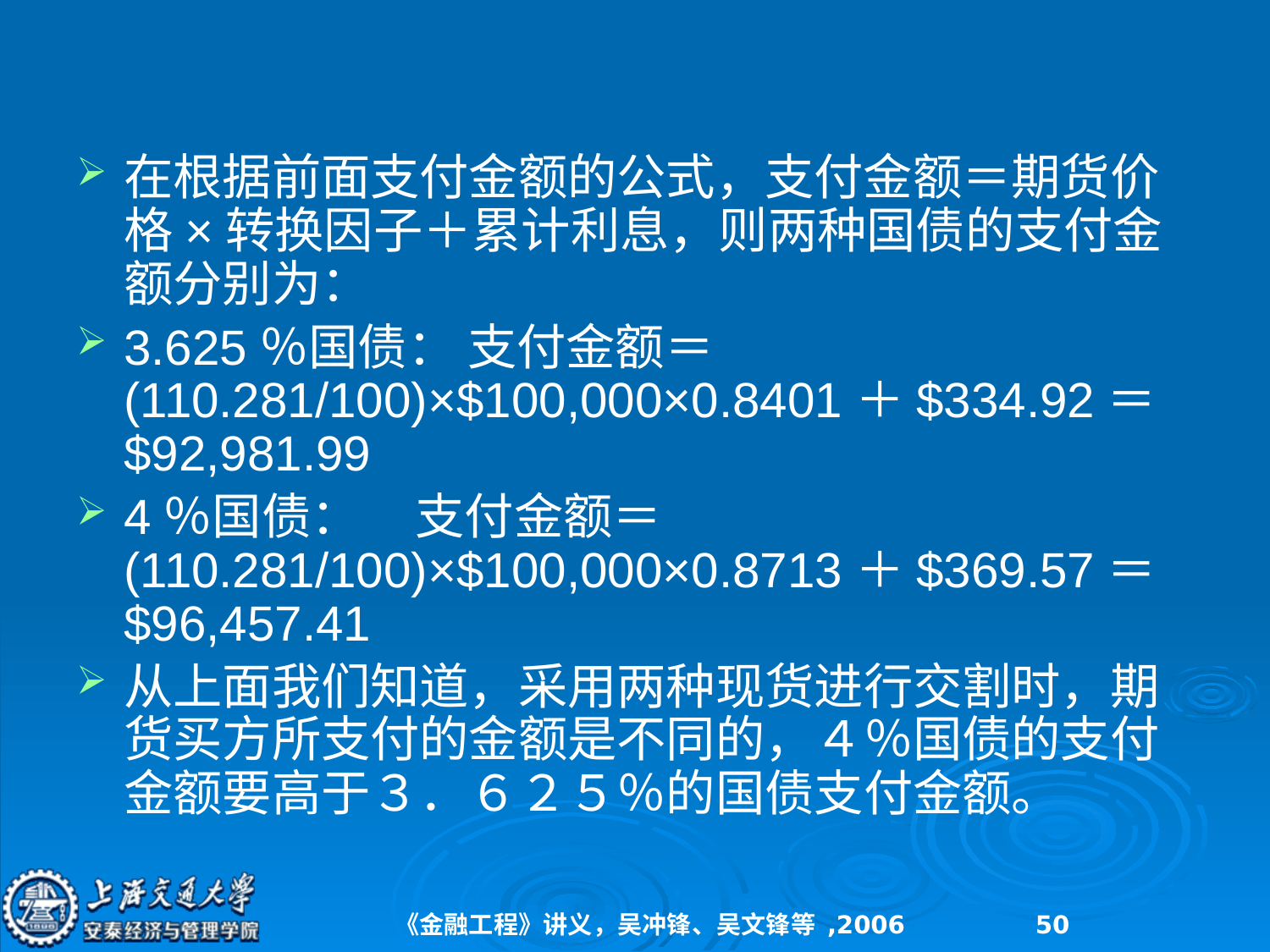

#
在根据前面支付金额的公式，支付金额＝期货价格×转换因子＋累计利息，则两种国债的支付金额分别为：
3.625％国债： 支付金额＝(110.281/100)×$100,000×0.8401＋$334.92＝$92,981.99
4％国债：     支付金额＝(110.281/100)×$100,000×0.8713＋$369.57＝$96,457.41
从上面我们知道，采用两种现货进行交割时，期货买方所支付的金额是不同的，４％国债的支付金额要高于３．６２５％的国债支付金额。